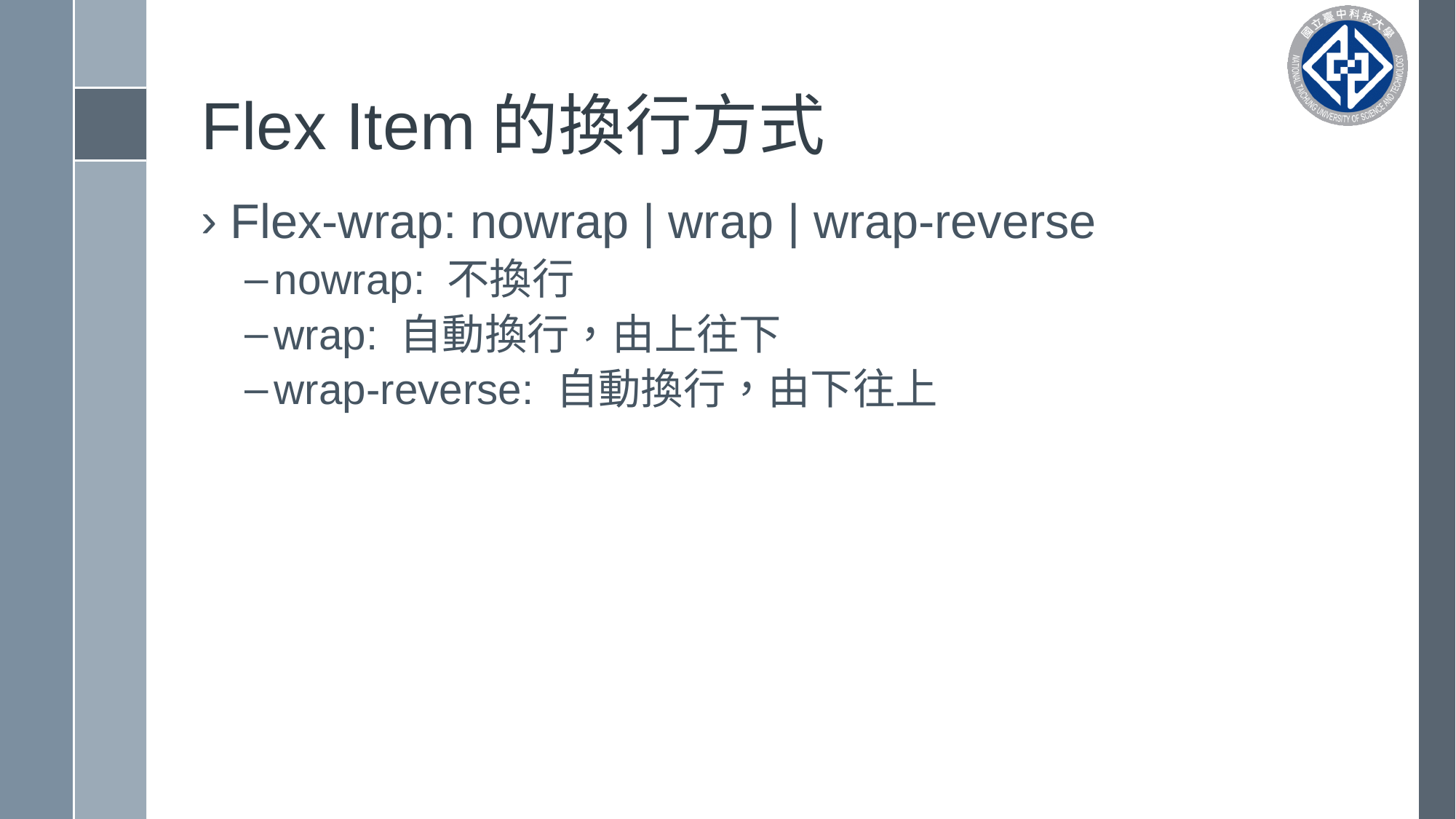

# Flex Item的換行方式
Flex-wrap: nowrap | wrap | wrap-reverse
nowrap: 不換行
wrap: 自動換行，由上往下
wrap-reverse: 自動換行，由下往上